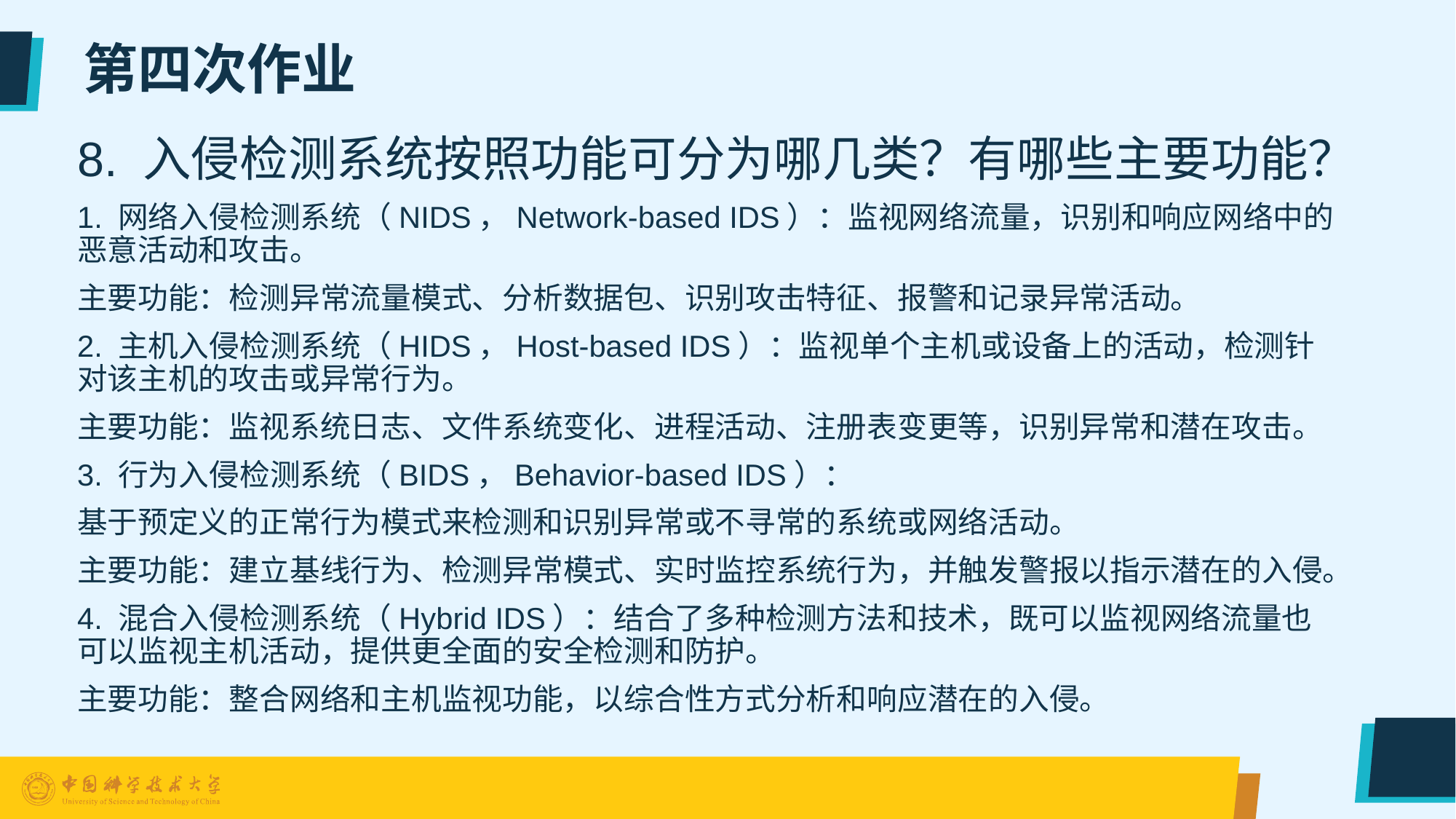

# 第四次作业
8. 入侵检测系统按照功能可分为哪几类？有哪些主要功能？
1. 网络入侵检测系统（NIDS，Network-based IDS）：监视网络流量，识别和响应⽹络中的恶意活动和攻击。
主要功能：检测异常流量模式、分析数据包、识别攻击特征、报警和记录异常活动。
2. 主机入侵检测系统（HIDS，Host-based IDS）：监视单个主机或设备上的活动，检测针对该主机的攻击或异常⾏为。
主要功能：监视系统日志、⽂件系统变化、进程活动、注册表变更等，识别异常和潜在攻击。
3. 行为入侵检测系统（BIDS，Behavior-based IDS）：
基于预定义的正常行为模式来检测和识别异常或不寻常的系统或网络活动。
主要功能：建立基线行为、检测异常模式、实时监控系统行为，并触发警报以指示潜在的入侵。
4. 混合入侵检测系统（Hybrid IDS）：结合了多种检测方法和技术，既可以监视⽹络流量也可以监视主机活动，提供更全面的安全检测和防护。
主要功能：整合网络和主机监视功能，以综合性⽅式分析和响应潜在的入侵。
17